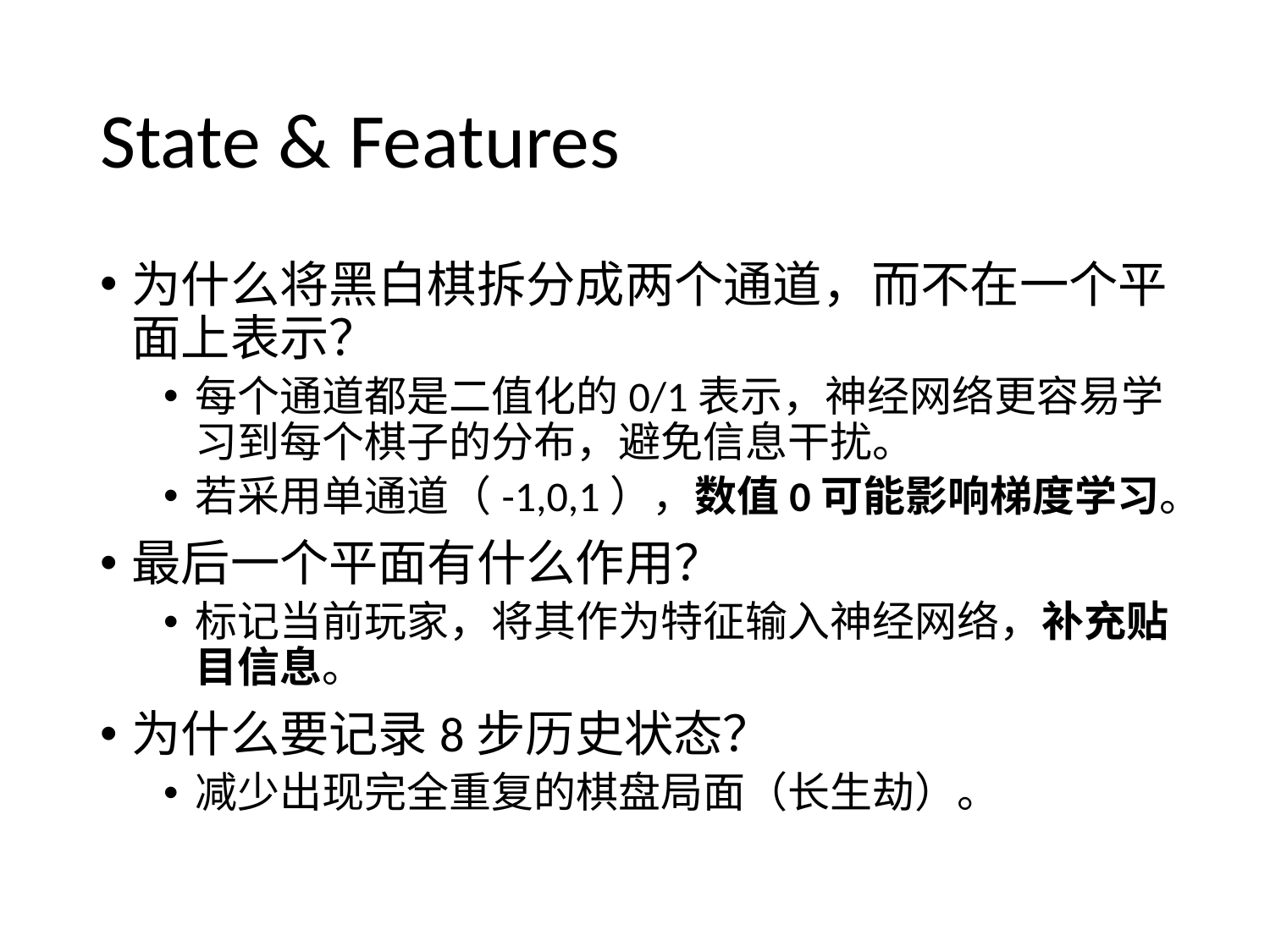

# State & Features
为什么将黑白棋拆分成两个通道，而不在一个平面上表示？
每个通道都是二值化的0/1表示，神经网络更容易学习到每个棋子的分布，避免信息干扰。
若采用单通道（-1,0,1），数值0可能影响梯度学习。
最后一个平面有什么作用？
标记当前玩家，将其作为特征输入神经网络，补充贴目信息。
为什么要记录8步历史状态？
减少出现完全重复的棋盘局面（长生劫）。